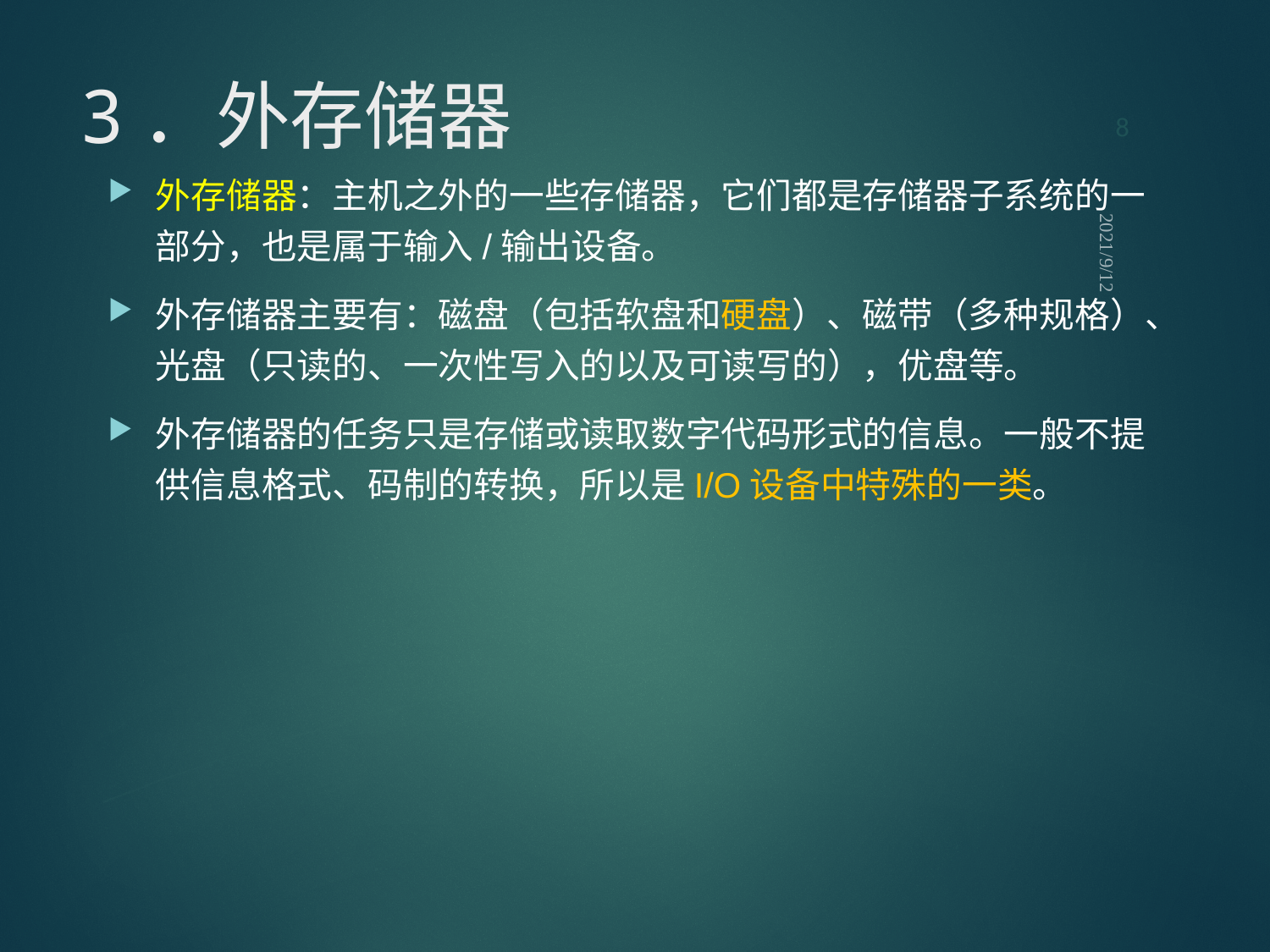

8
# 3．外存储器
外存储器：主机之外的一些存储器，它们都是存储器子系统的一部分，也是属于输入/输出设备。
外存储器主要有：磁盘（包括软盘和硬盘）、磁带（多种规格）、光盘（只读的、一次性写入的以及可读写的），优盘等。
外存储器的任务只是存储或读取数字代码形式的信息。一般不提供信息格式、码制的转换，所以是I/O设备中特殊的一类。
2021/9/12